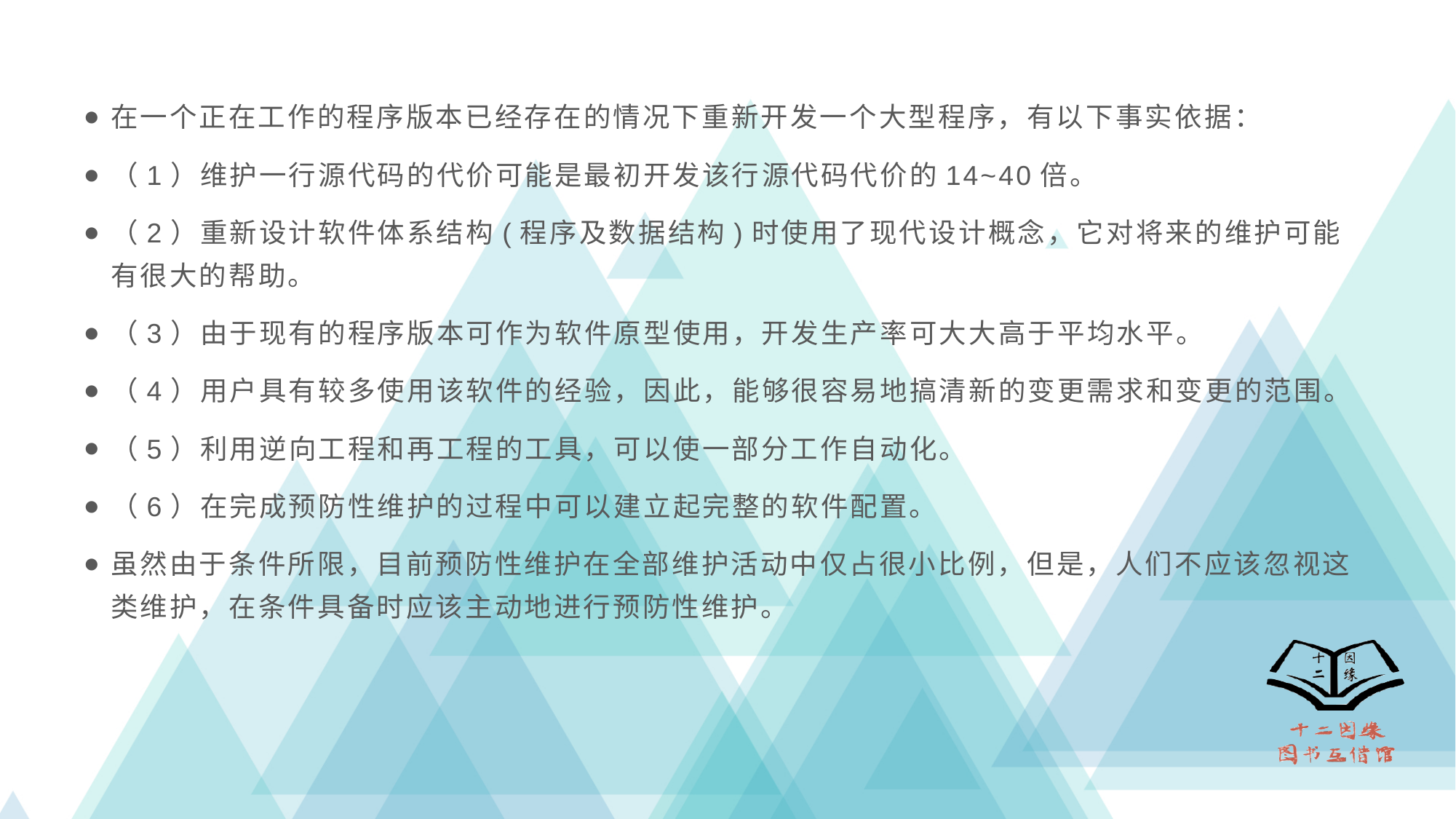

在一个正在工作的程序版本已经存在的情况下重新开发一个大型程序，有以下事实依据：
（1）维护一行源代码的代价可能是最初开发该行源代码代价的14~40倍。
（2）重新设计软件体系结构(程序及数据结构)时使用了现代设计概念，它对将来的维护可能有很大的帮助。
（3）由于现有的程序版本可作为软件原型使用，开发生产率可大大高于平均水平。
（4）用户具有较多使用该软件的经验，因此，能够很容易地搞清新的变更需求和变更的范围。
（5）利用逆向工程和再工程的工具，可以使一部分工作自动化。
（6）在完成预防性维护的过程中可以建立起完整的软件配置。
虽然由于条件所限，目前预防性维护在全部维护活动中仅占很小比例，但是，人们不应该忽视这类维护，在条件具备时应该主动地进行预防性维护。